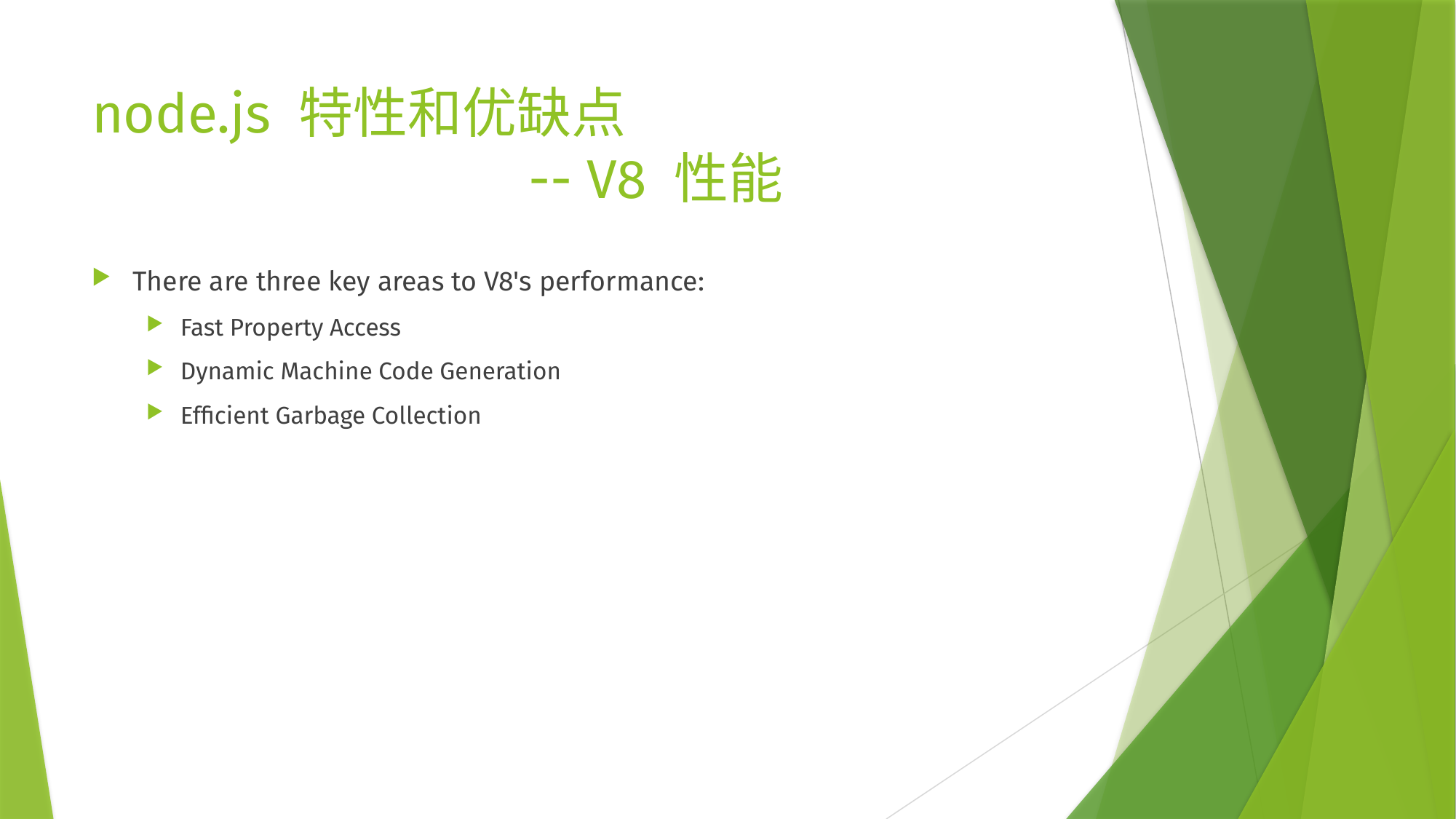

# node.js 特性和优缺点 -- V8 性能
There are three key areas to V8's performance:
Fast Property Access
Dynamic Machine Code Generation
Efficient Garbage Collection